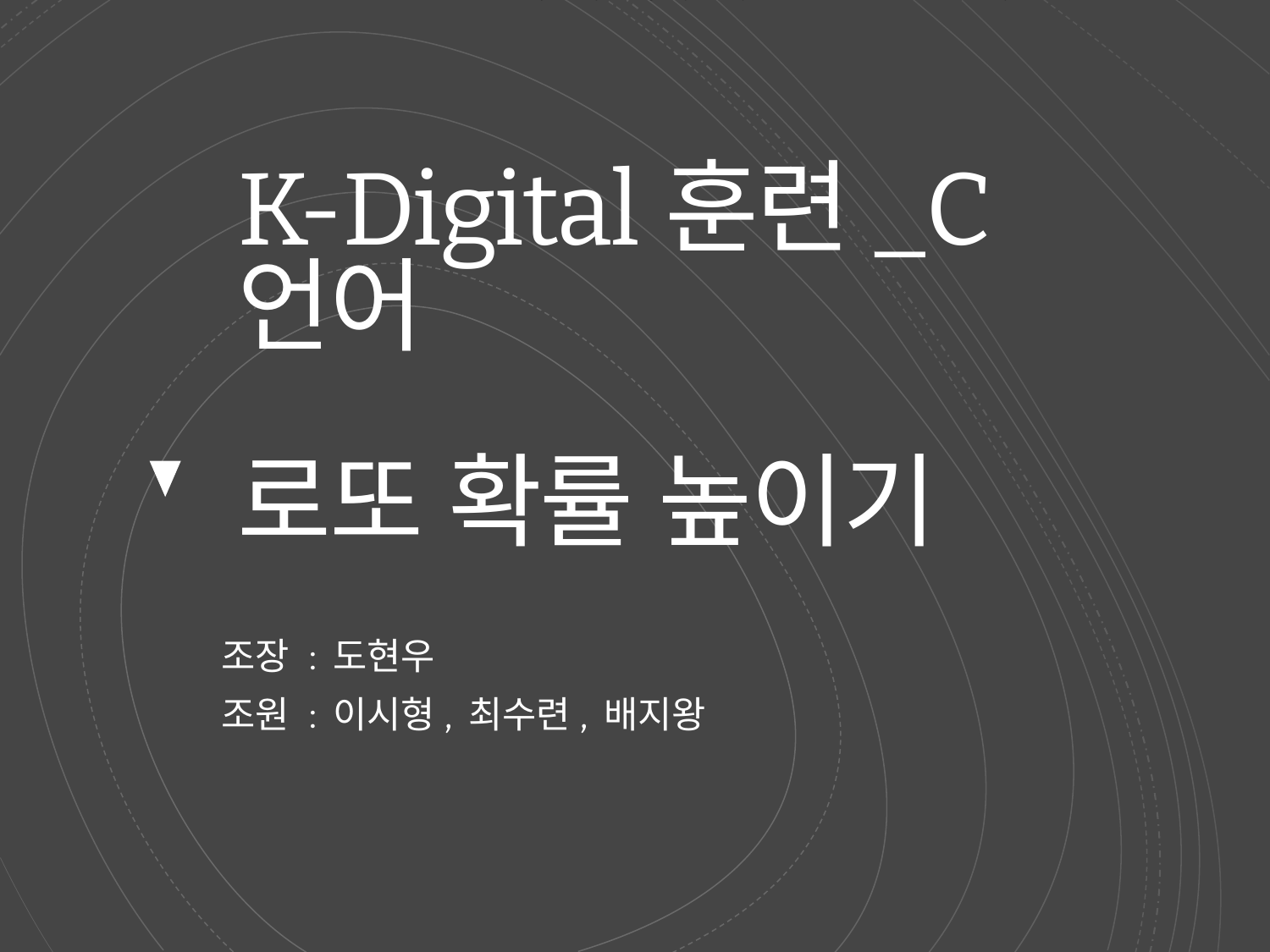

# K-Digital훈련_C언어 로또 확률 높이기

조장 : 도현우
조원 : 이시형, 최수련, 배지왕